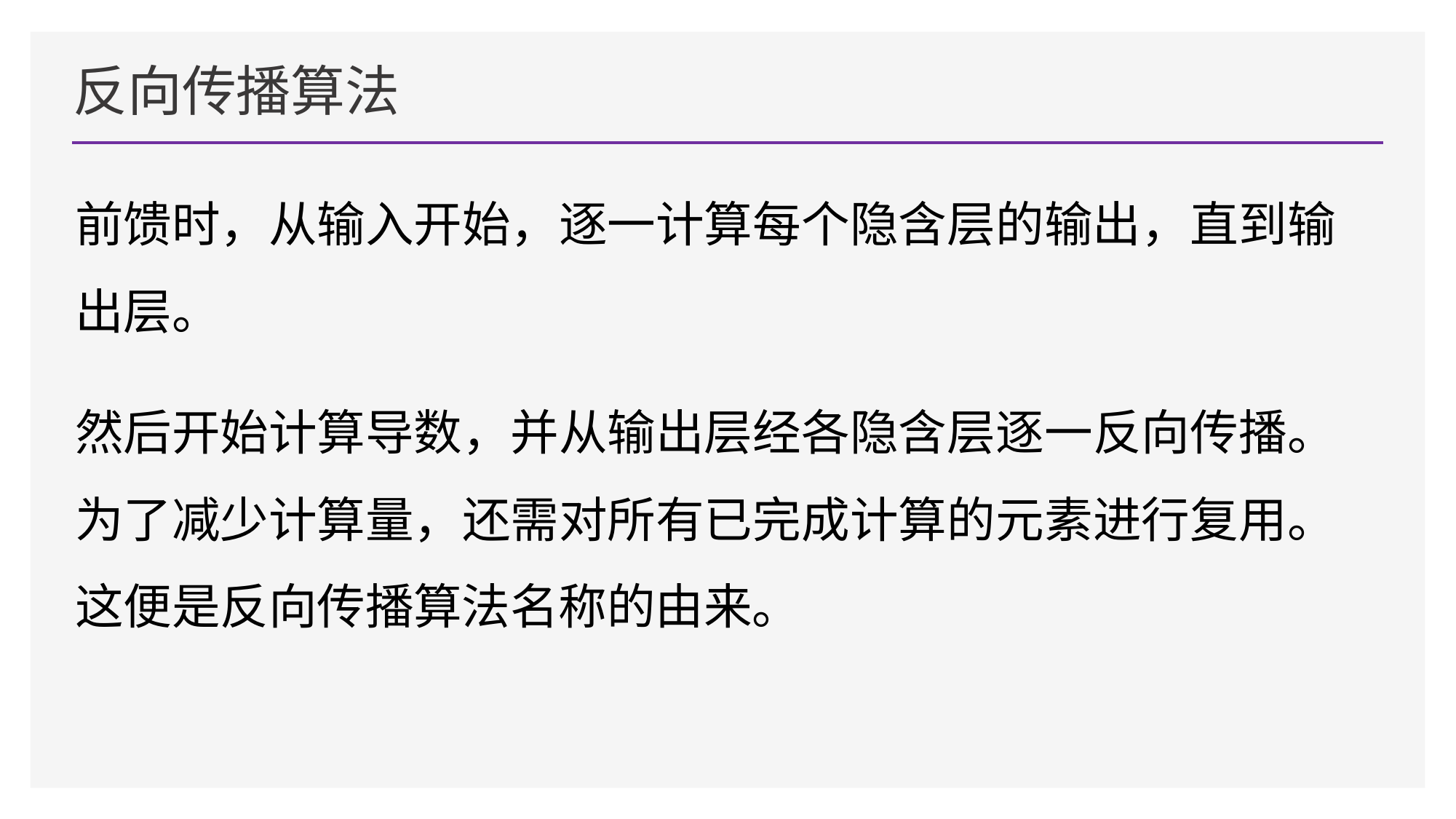

# 反向传播算法
前馈时，从输入开始，逐一计算每个隐含层的输出，直到输 出层。
然后开始计算导数，并从输出层经各隐含层逐一反向传播。 为了减少计算量，还需对所有已完成计算的元素进行复用。 这便是反向传播算法名称的由来。